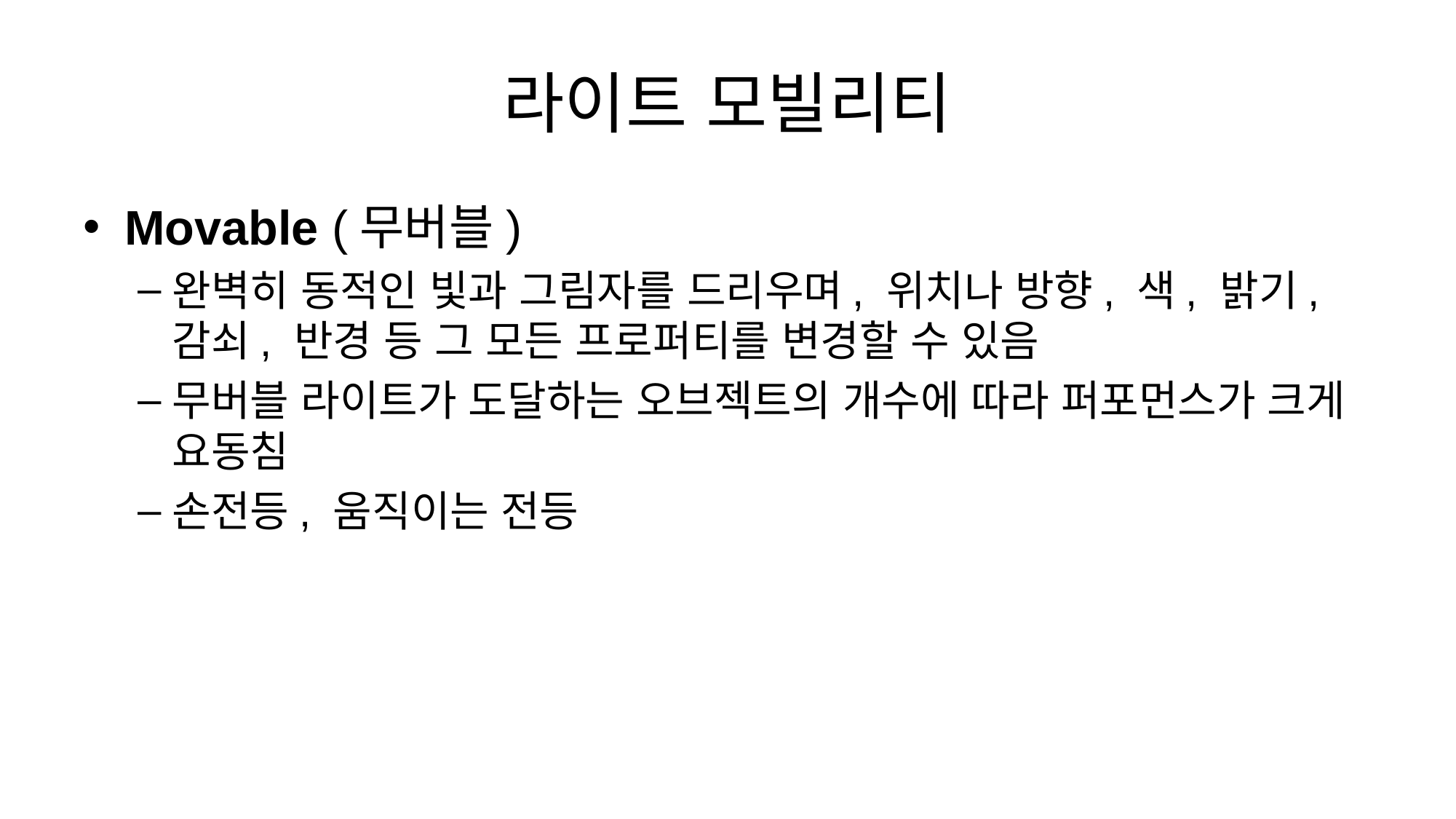

# 라이트 모빌리티
Movable (무버블)
완벽히 동적인 빛과 그림자를 드리우며, 위치나 방향, 색, 밝기, 감쇠, 반경 등 그 모든 프로퍼티를 변경할 수 있음
무버블 라이트가 도달하는 오브젝트의 개수에 따라 퍼포먼스가 크게 요동침
손전등, 움직이는 전등